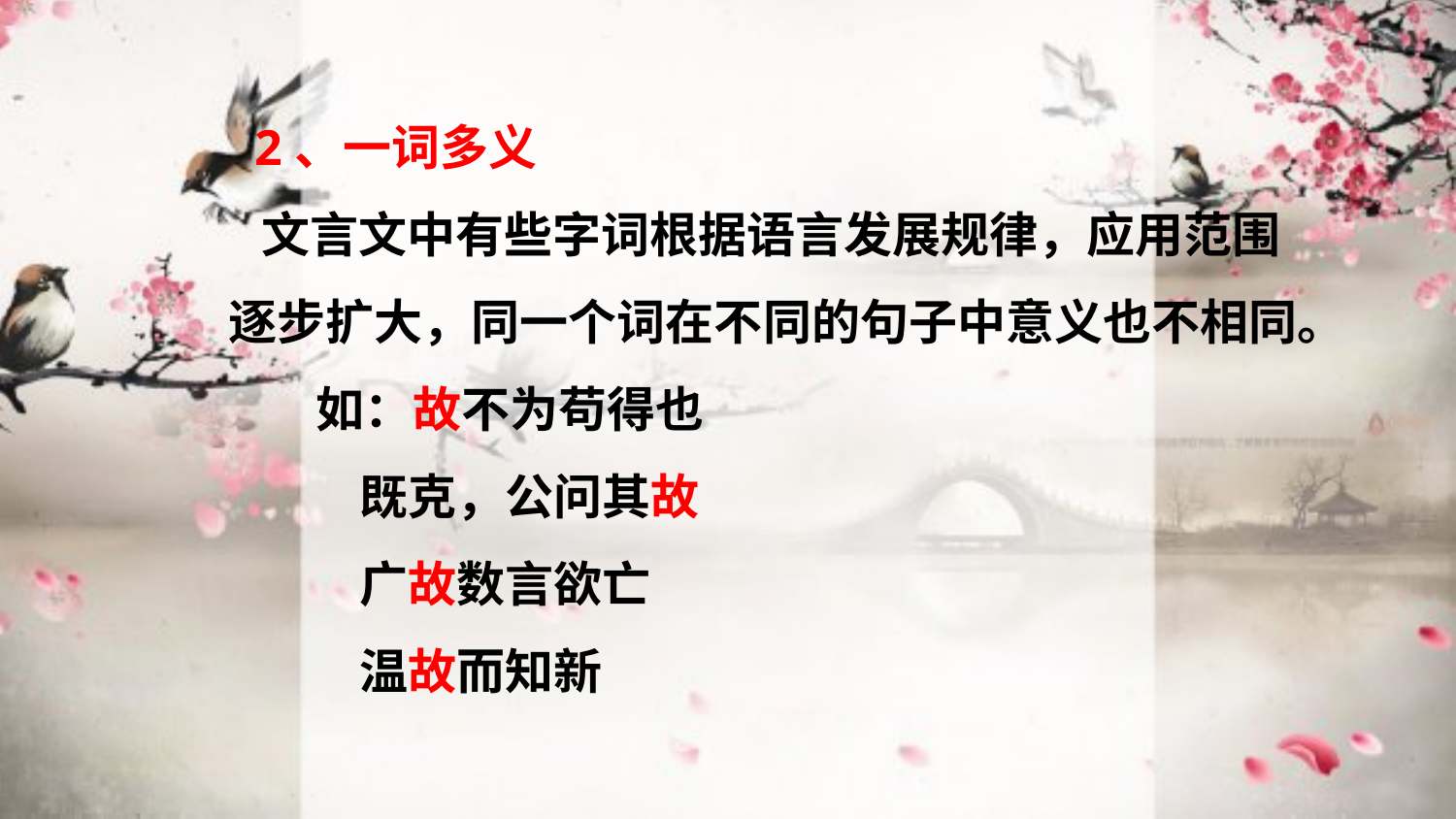

2、一词多义
     文言文中有些字词根据语言发展规律，应用范围
  逐步扩大，同一个词在不同的句子中意义也不相同。
          如：故不为苟得也
              既克，公问其故
              广故数言欲亡
              温故而知新